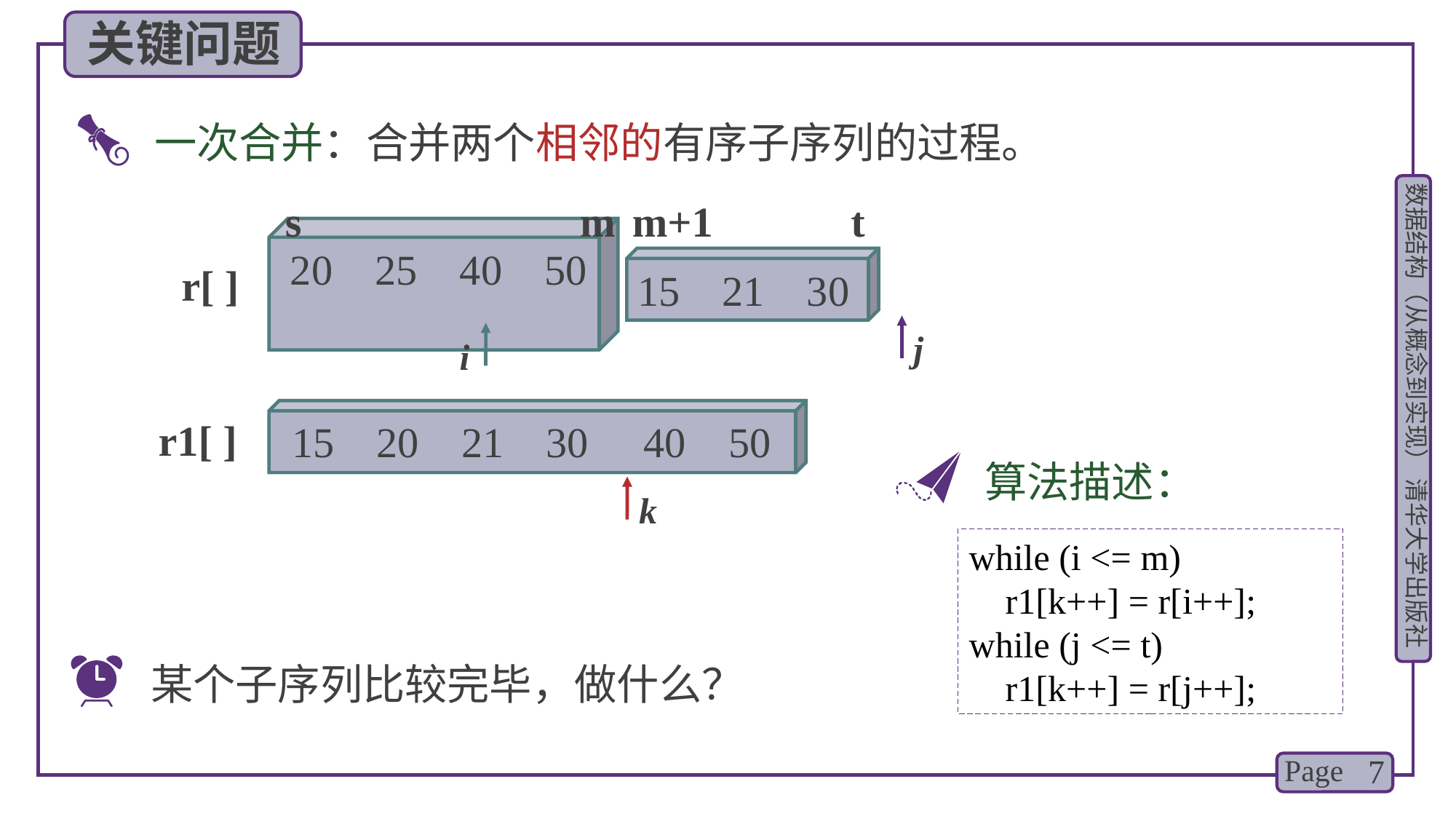

关键问题

一次合并：合并两个相邻的有序子序列的过程。

s
m
m+1
t
 20    25    40    50
15    21    30
r[ ]

j

i

r1[ ]
15    20    21    30
40    50
算法描述：

k
while (i <= m)
    r1[k++] = r[i++];
while (j <= t)
    r1[k++] = r[j++];
某个子序列比较完毕，做什么？